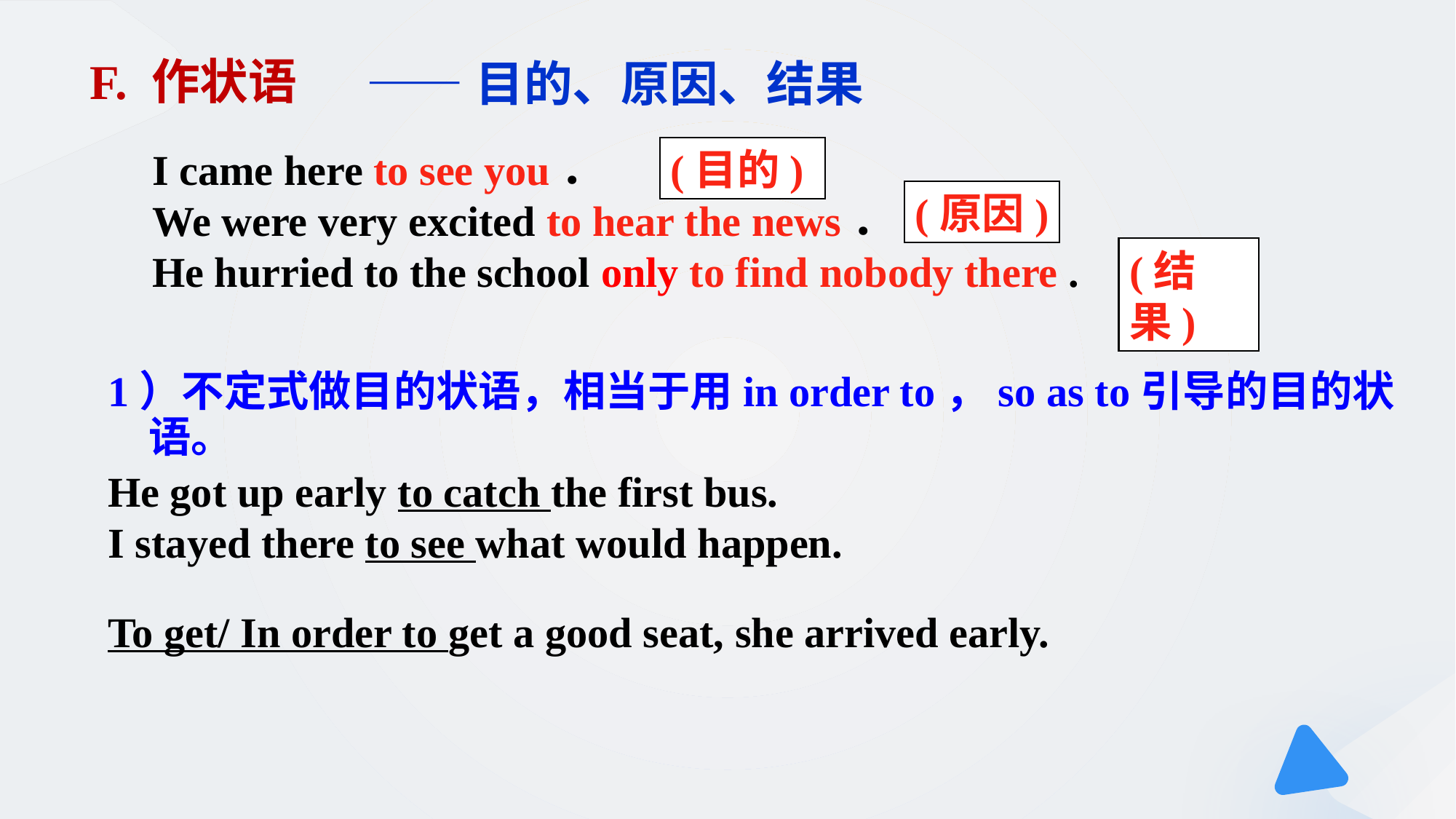

F. 作状语

——目的、原因、结果
I came here to see you．
We were very excited to hear the news．
He hurried to the school only to find nobody there .
(目的)
(原因)
(结果)
1）不定式做目的状语，相当于用in order to，so as to引导的目的状语。
He got up early to catch the first bus.
I stayed there to see what would happen.
To get/ In order to get a good seat, she arrived early.